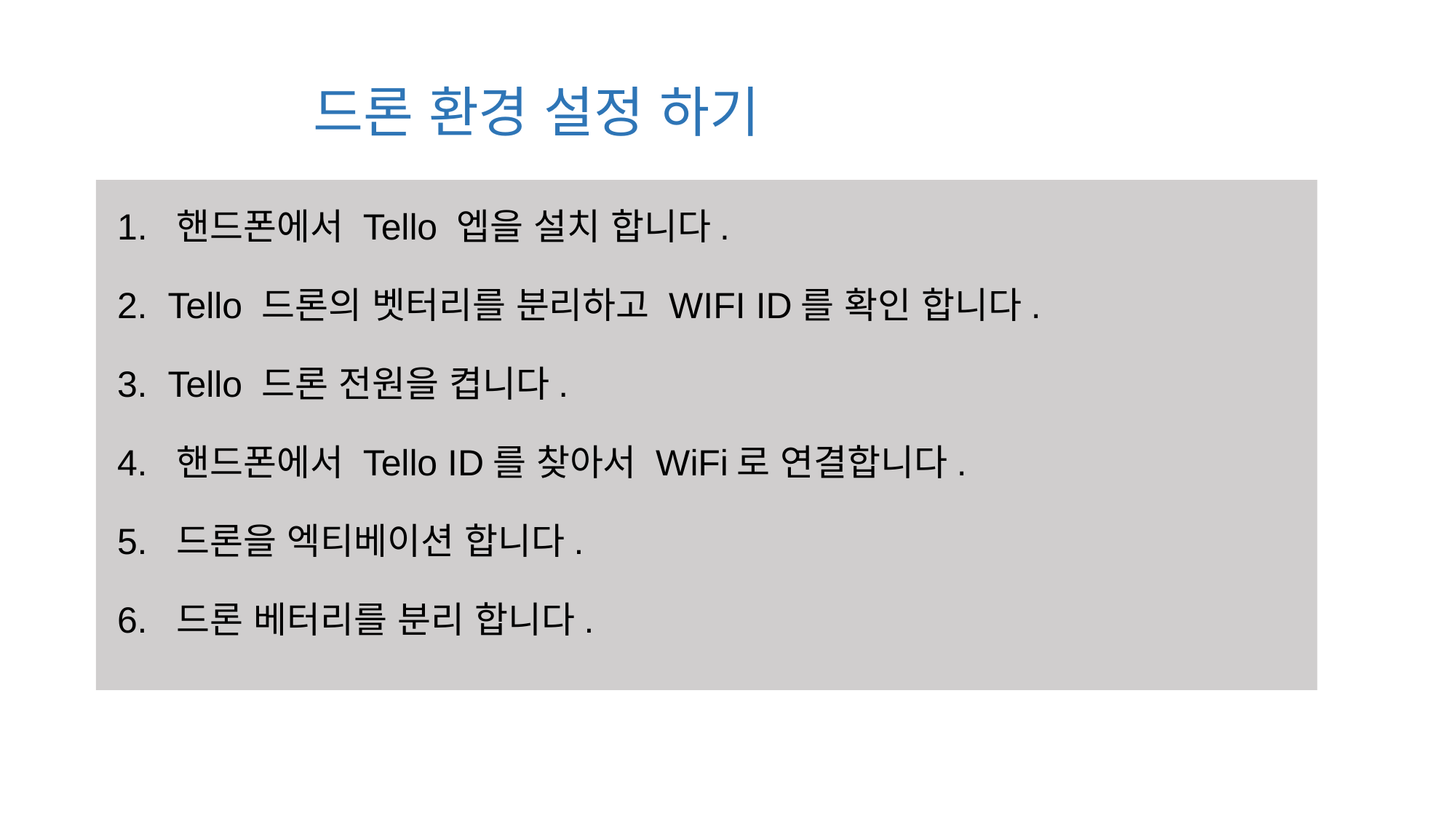

드론 환경 설정 하기
# 1.  핸드폰에서 Tello 엡을 설치 합니다. 2.  Tello 드론의 벳터리를 분리하고 WIFI ID를 확인 합니다. 3.  Tello 드론 전원을 켭니다. 4.  핸드폰에서 Tello ID를 찾아서 WiFi로 연결합니다. 5.  드론을 엑티베이션 합니다. 6.  드론 베터리를 분리 합니다.